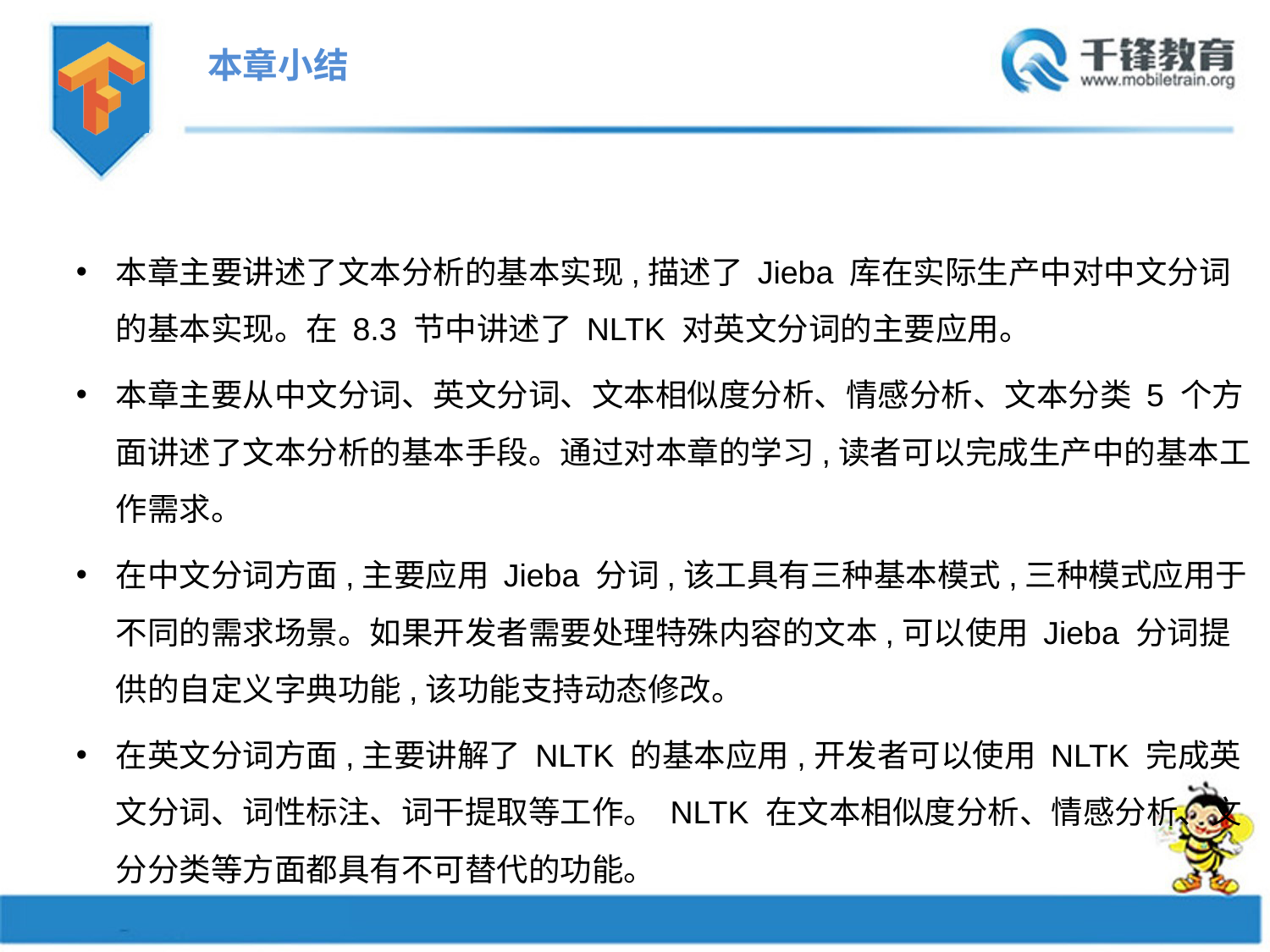

本章小结
本章主要讲述了文本分析的基本实现,描述了 Jieba 库在实际生产中对中文分词的基本实现。在 8.3 节中讲述了 NLTK 对英文分词的主要应用。
本章主要从中文分词、英文分词、文本相似度分析、情感分析、文本分类 5 个方面讲述了文本分析的基本手段。通过对本章的学习,读者可以完成生产中的基本工作需求。
在中文分词方面,主要应用 Jieba 分词,该工具有三种基本模式,三种模式应用于不同的需求场景。如果开发者需要处理特殊内容的文本,可以使用 Jieba 分词提供的自定义字典功能,该功能支持动态修改。
在英文分词方面,主要讲解了 NLTK 的基本应用,开发者可以使用 NLTK 完成英文分词、词性标注、词干提取等工作。 NLTK 在文本相似度分析、情感分析、文分分类等方面都具有不可替代的功能。